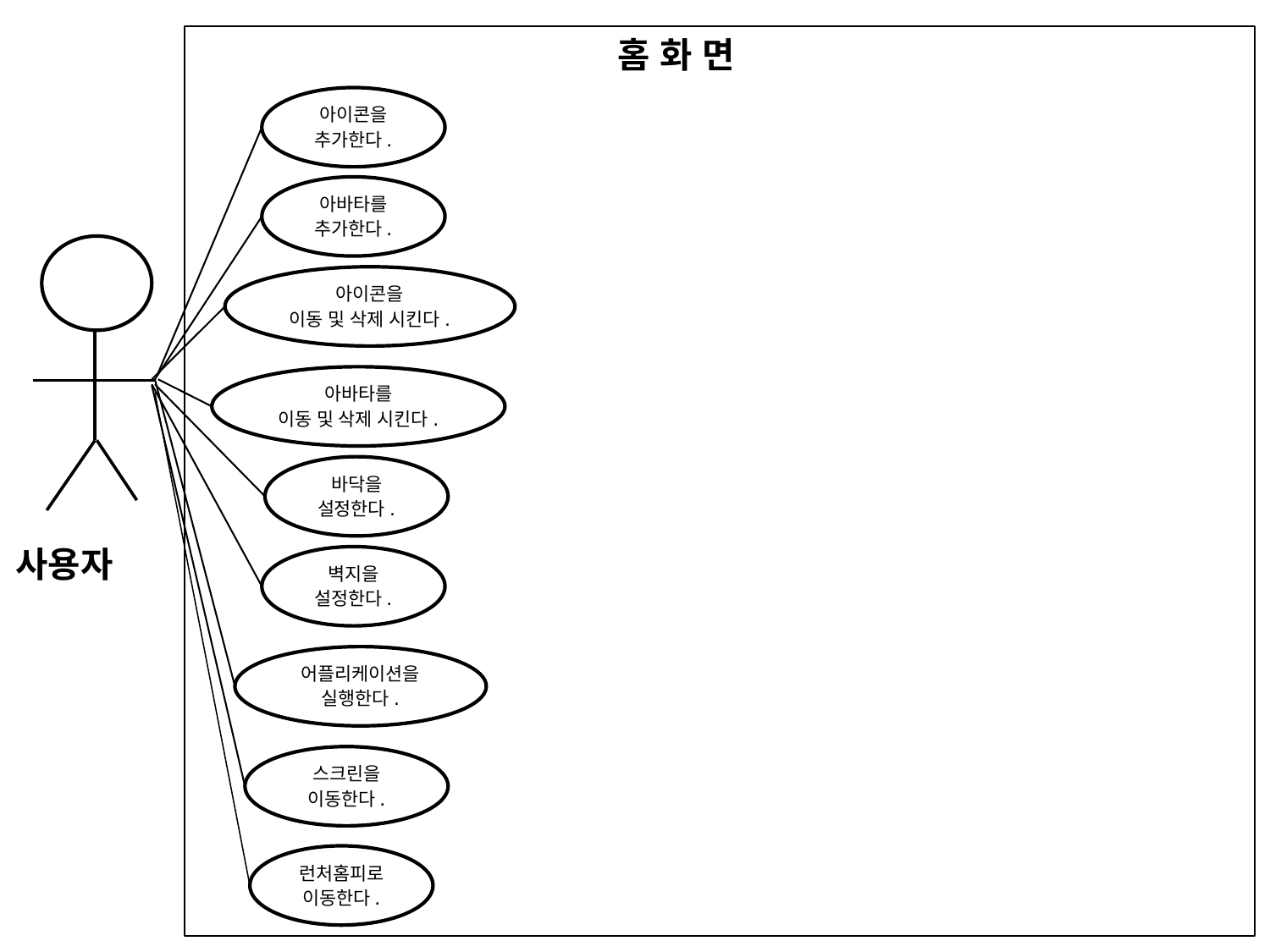

홈 화 면
아이콘을
추가한다.
아바타를
추가한다.

아이콘을
이동 및 삭제 시킨다.
아바타를
이동 및 삭제 시킨다.
바닥을
설정한다.
사용자
벽지을
설정한다.
어플리케이션을 실행한다.
스크린을 이동한다.
런처홈피로 이동한다.